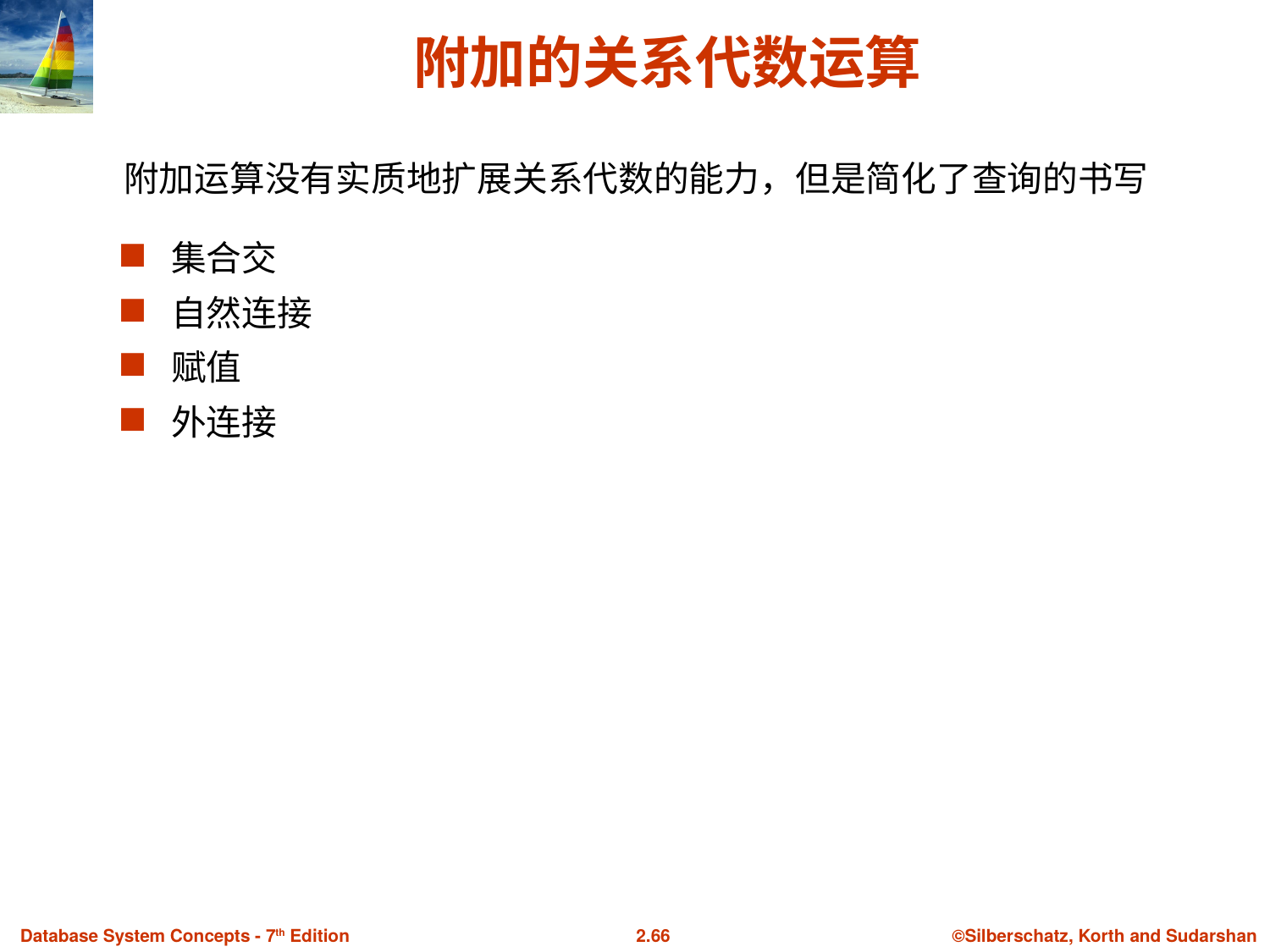

# 附加的关系代数运算
附加运算没有实质地扩展关系代数的能力，但是简化了查询的书写
集合交
自然连接
赋值
外连接